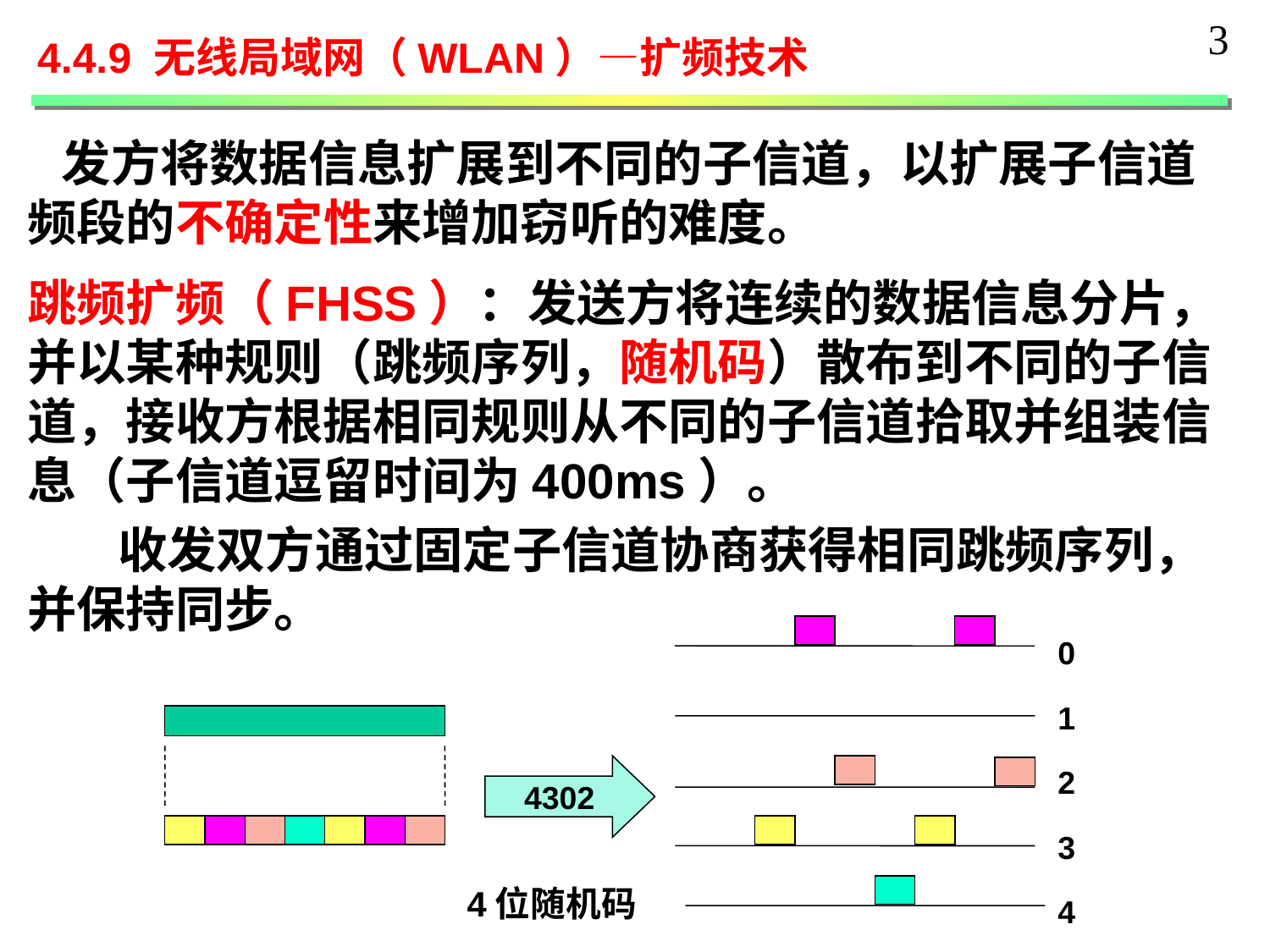

3
4.4.9 无线局域网（WLAN）—扩频技术

  发方将数据信息扩展到不同的子信道，以扩展子信道频段的不确定性来增加窃听的难度。
跳频扩频（FHSS）：发送方将连续的数据信息分片，并以某种规则（跳频序列，随机码）散布到不同的子信道，接收方根据相同规则从不同的子信道拾取并组装信息（子信道逗留时间为400ms）。
       收发双方通过固定子信道协商获得相同跳频序列，并保持同步。
0
1
2
3
4

4302

4位随机码